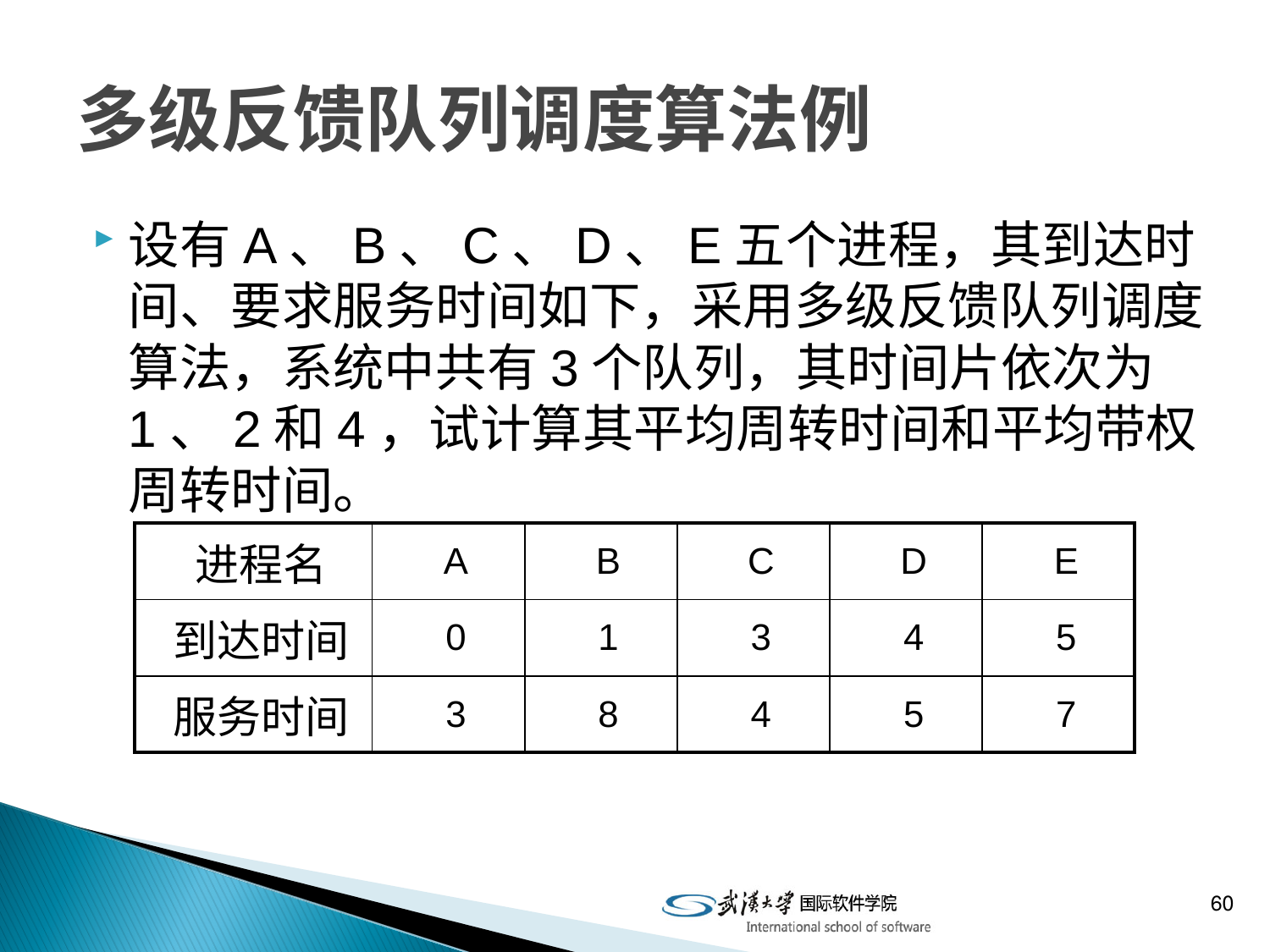

# 多级反馈队列调度算法例
设有A、B、C、D、E五个进程，其到达时间、要求服务时间如下，采用多级反馈队列调度算法，系统中共有3个队列，其时间片依次为1、2和4，试计算其平均周转时间和平均带权周转时间。
| 进程名 | A | B | C | D | E |
| --- | --- | --- | --- | --- | --- |
| 到达时间 | 0 | 1 | 3 | 4 | 5 |
| 服务时间 | 3 | 8 | 4 | 5 | 7 |